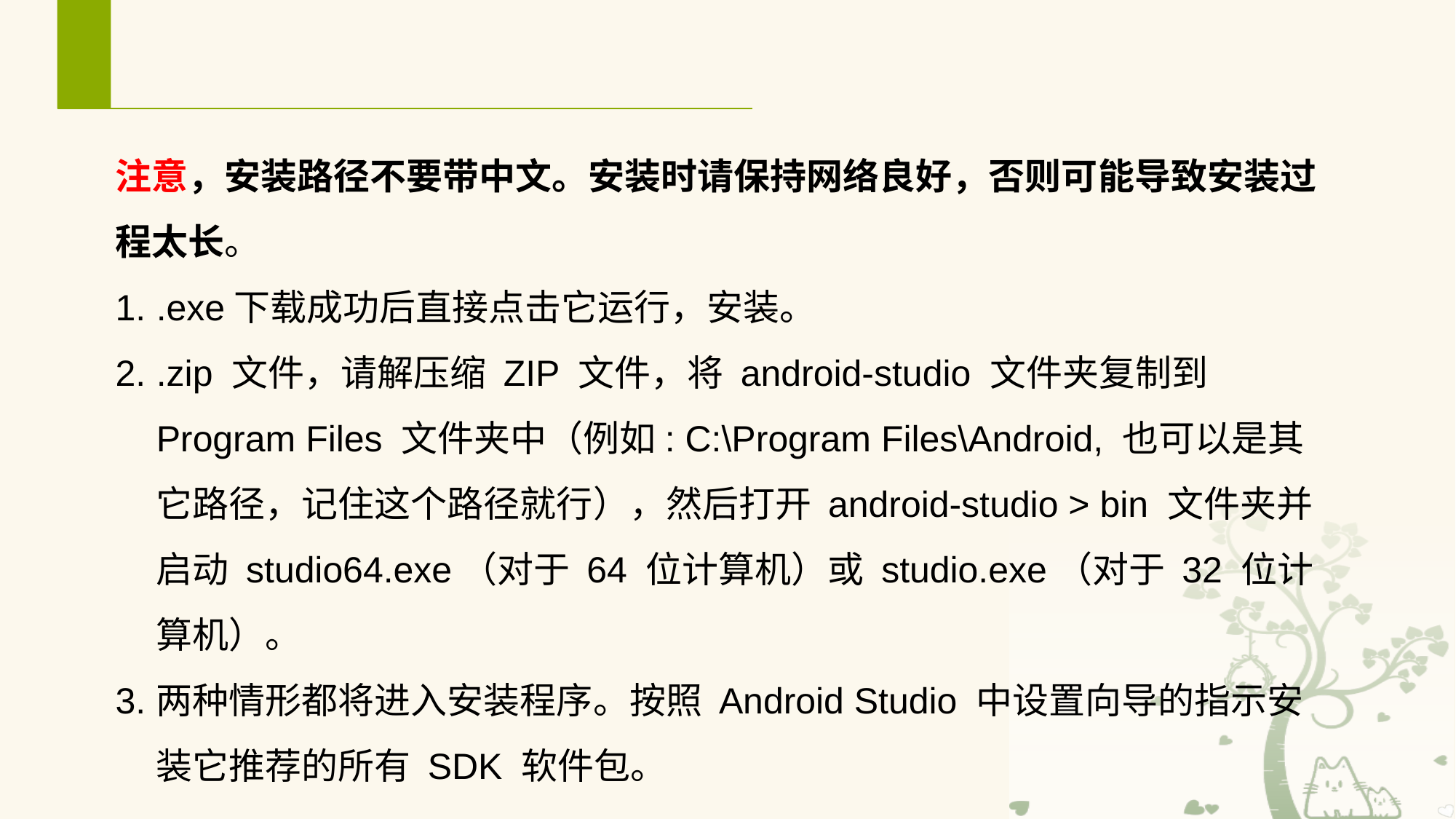

# 2. Android Studio 安装
注意，安装路径不要带中文。安装时请保持网络良好，否则可能导致安装过程太长。
.exe下载成功后直接点击它运行，安装。
.zip 文件，请解压缩 ZIP 文件，将 android-studio 文件夹复制到 Program Files 文件夹中（例如: C:\Program Files\Android, 也可以是其它路径，记住这个路径就行），然后打开 android-studio > bin 文件夹并启动 studio64.exe（对于 64 位计算机）或 studio.exe（对于 32 位计算机）。
两种情形都将进入安装程序。按照 Android Studio 中设置向导的指示安装它推荐的所有 SDK 软件包。